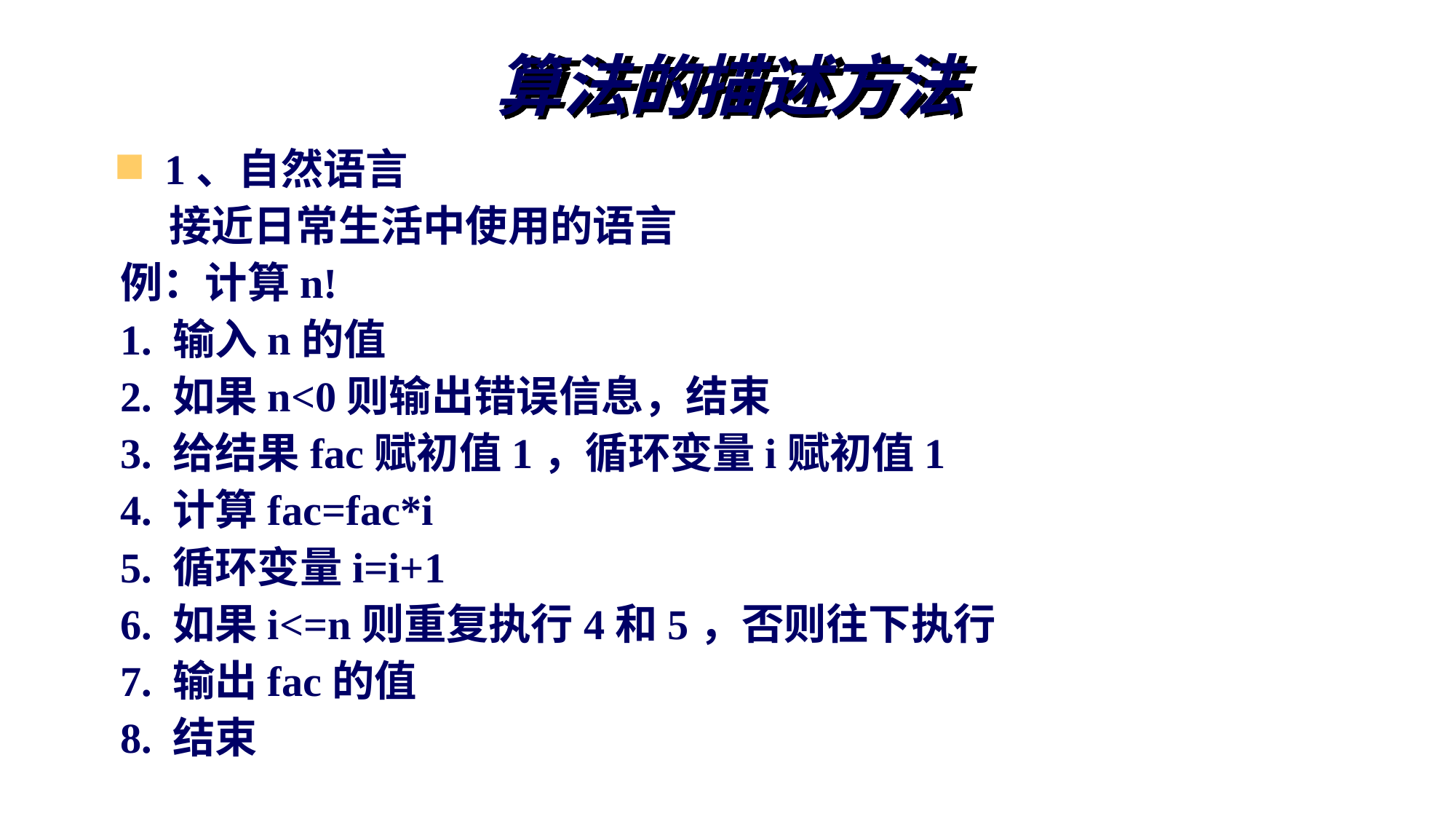

# 算法的描述方法
1、自然语言
    接近日常生活中使用的语言
例：计算n!
1. 输入n的值
2. 如果n<0则输出错误信息，结束
3. 给结果fac赋初值1，循环变量i赋初值1
4. 计算fac=fac*i
5. 循环变量i=i+1
6. 如果i<=n则重复执行4和5，否则往下执行
7. 输出fac的值
8. 结束